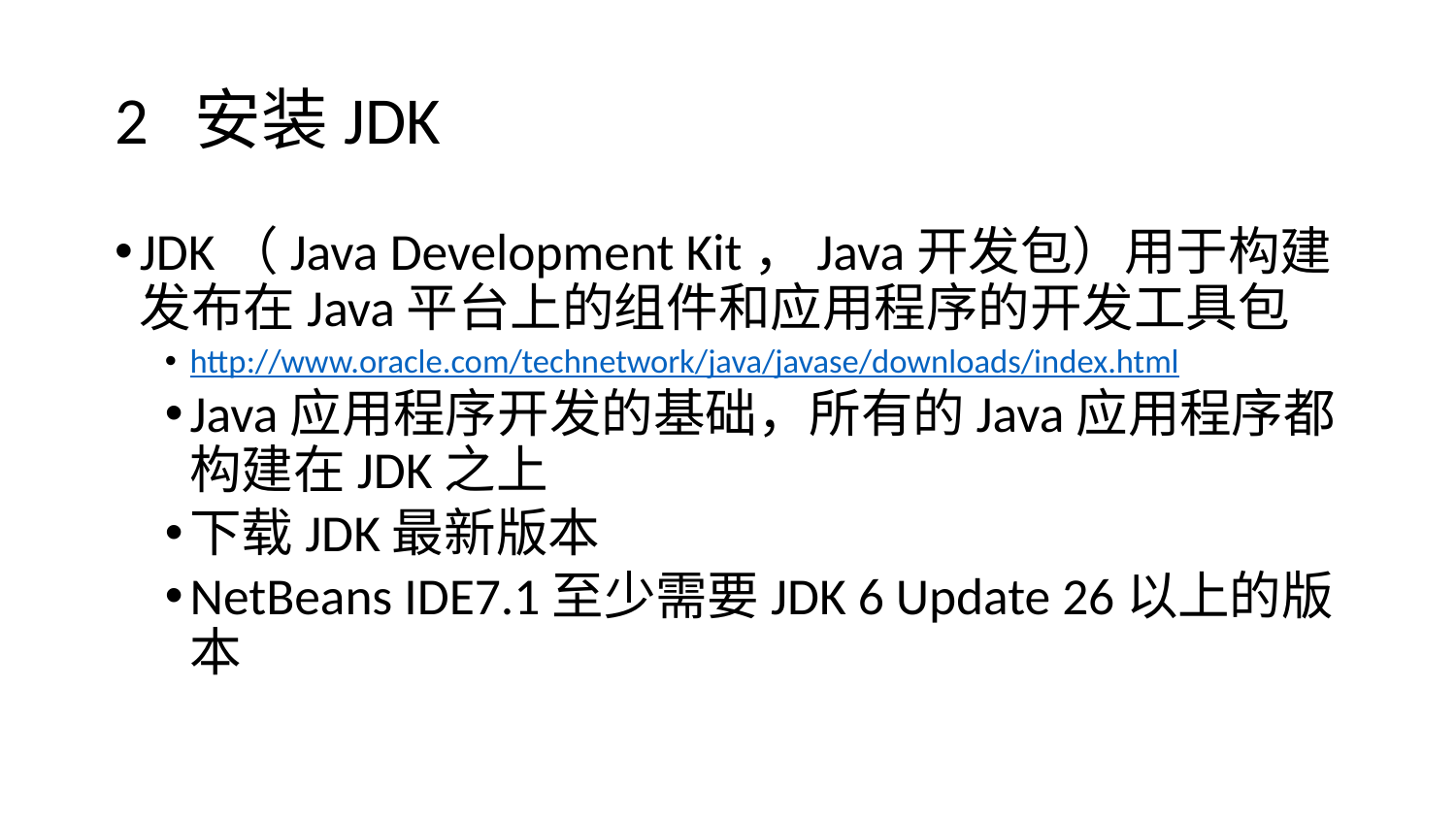

# 2  安装JDK
JDK（Java Development Kit，Java开发包）用于构建发布在Java平台上的组件和应用程序的开发工具包
http://www.oracle.com/technetwork/java/javase/downloads/index.html
Java应用程序开发的基础，所有的Java应用程序都构建在JDK之上
下载JDK最新版本
NetBeans IDE7.1至少需要JDK 6 Update 26以上的版本